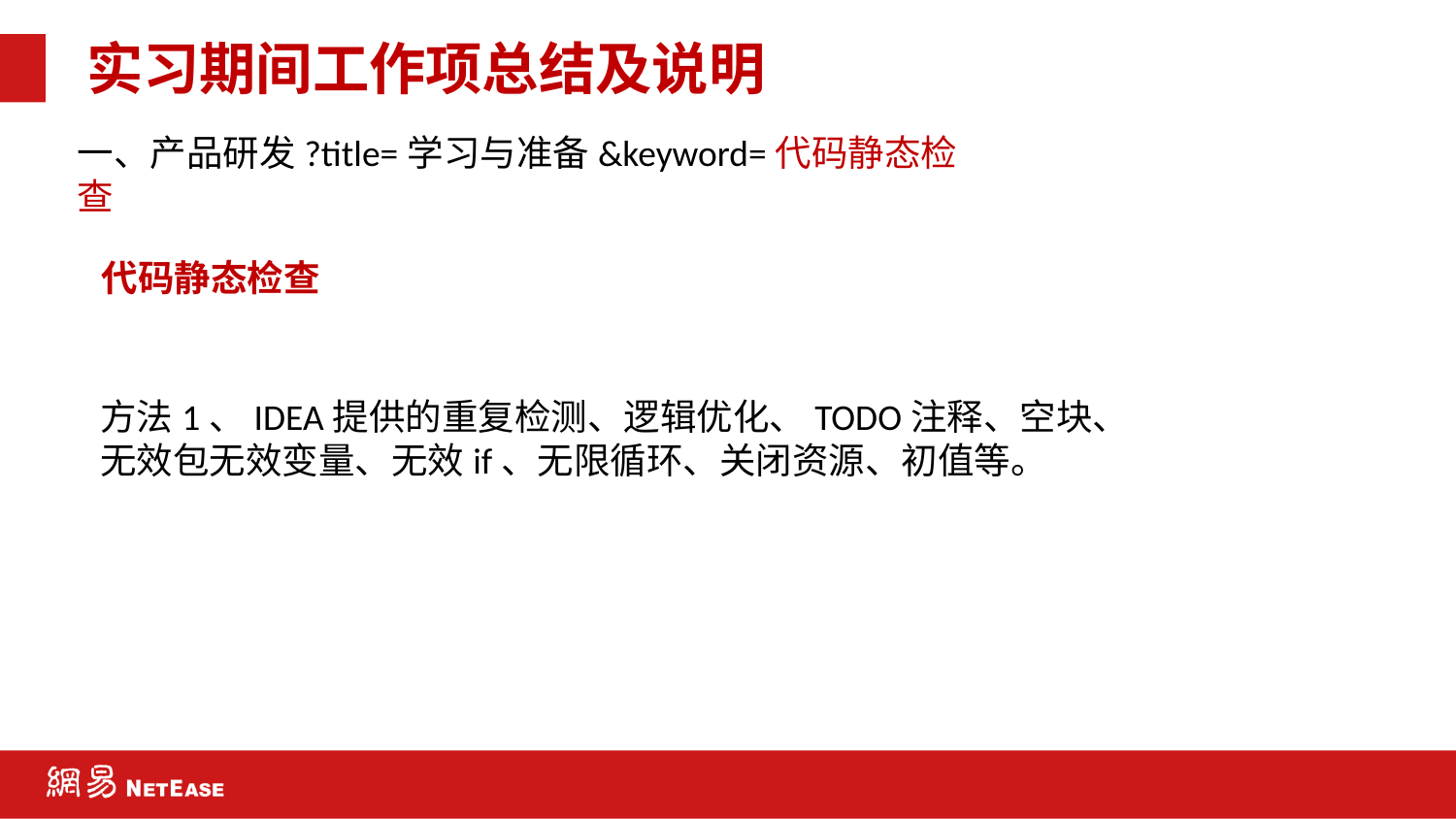

# 实习期间工作项总结及说明
一、产品研发?title=学习与准备&keyword=代码静态检查
代码静态检查
方法1、IDEA提供的重复检测、逻辑优化、TODO注释、空块、无效包无效变量、无效if、无限循环、关闭资源、初值等。